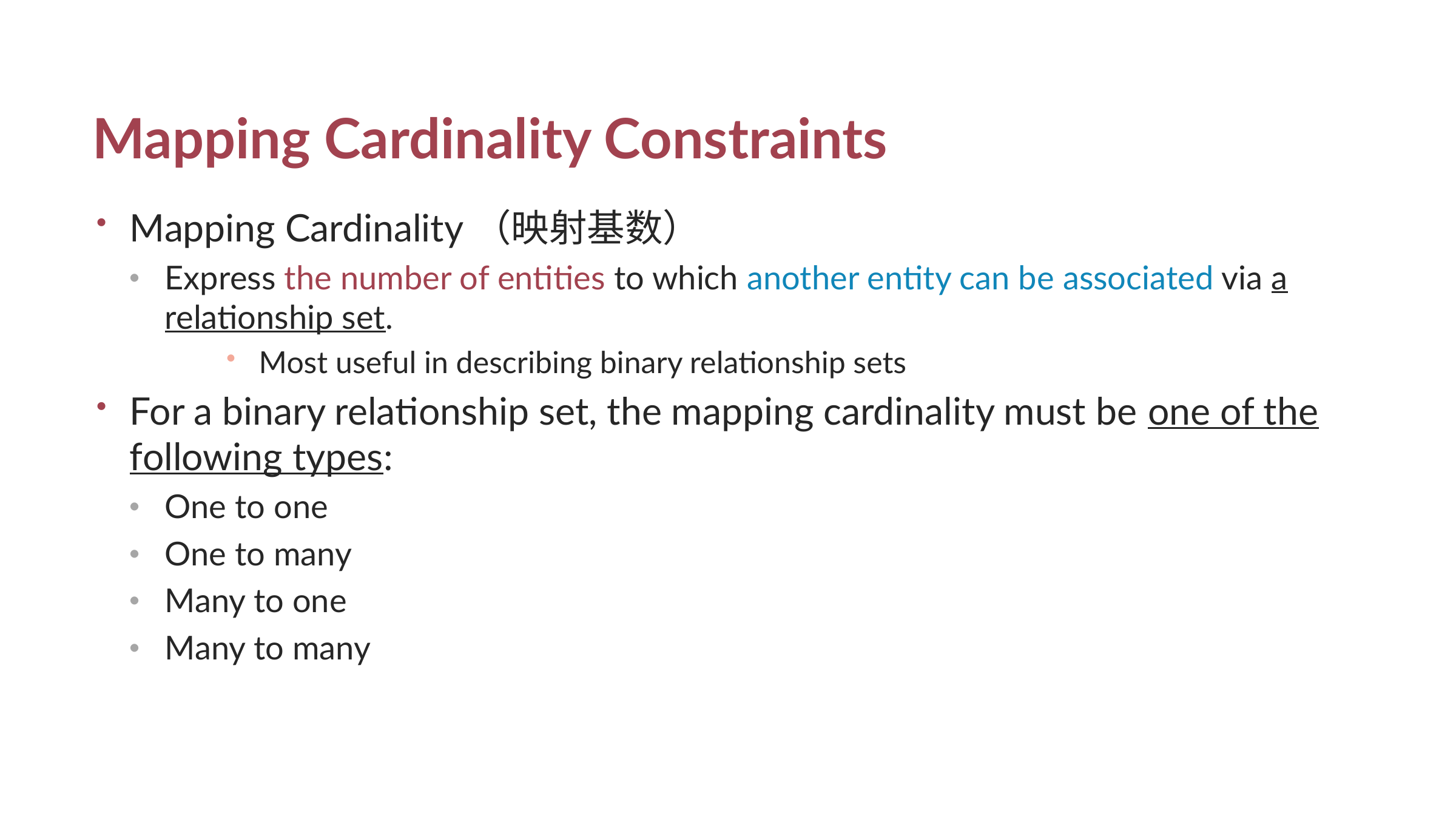

# Mapping Cardinality Constraints
Mapping Cardinality（映射基数）
Express the number of entities to which another entity can be associated via a relationship set.
Most useful in describing binary relationship sets
For a binary relationship set, the mapping cardinality must be one of the following types:
One to one
One to many
Many to one
Many to many